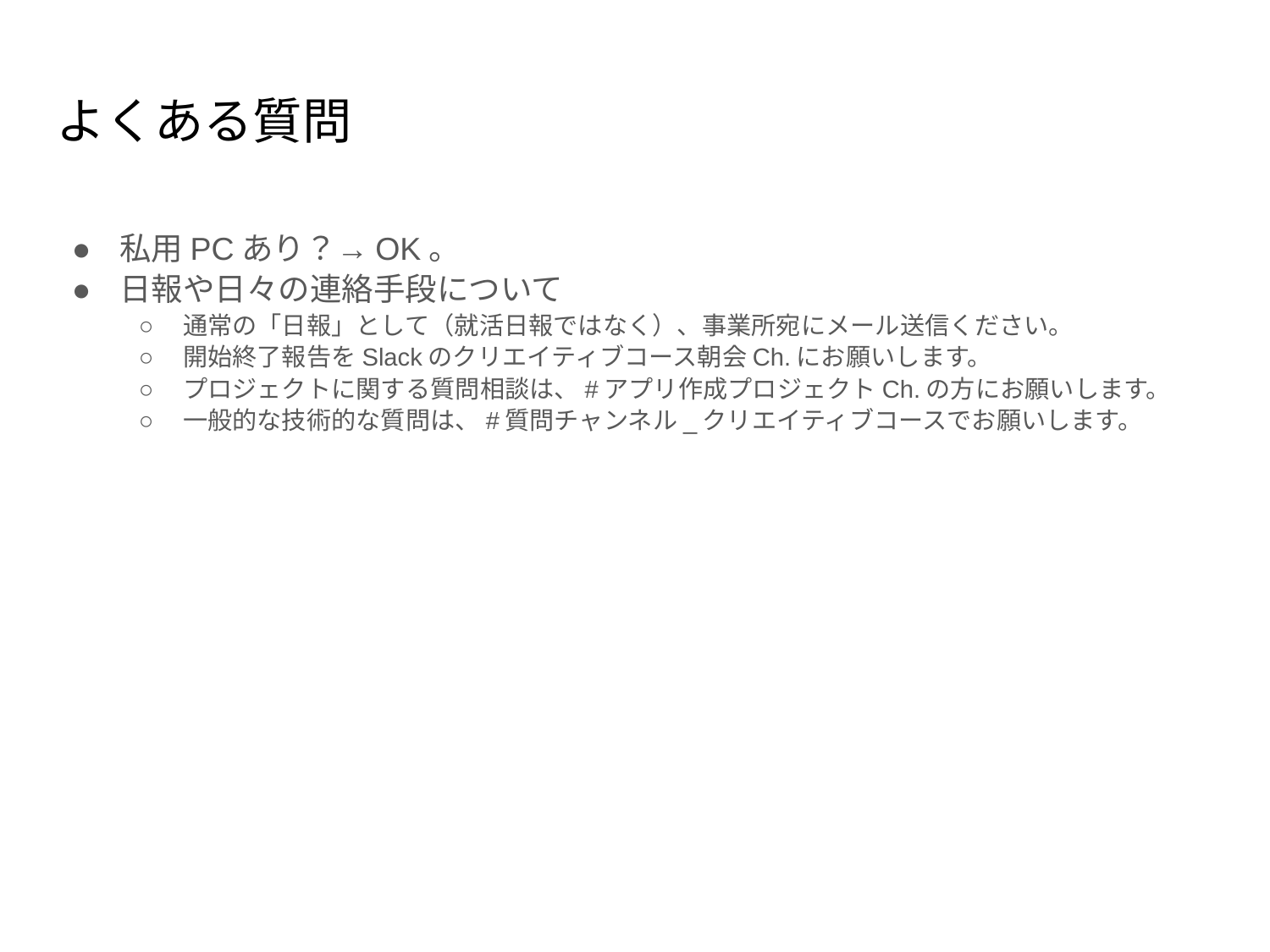

# よくある質問
私用PCあり？→OK。
日報や日々の連絡手段について
通常の「日報」として（就活日報ではなく）、事業所宛にメール送信ください。
開始終了報告をSlackのクリエイティブコース朝会Ch.にお願いします。
プロジェクトに関する質問相談は、#アプリ作成プロジェクトCh.の方にお願いします。
一般的な技術的な質問は、#質問チャンネル_クリエイティブコースでお願いします。